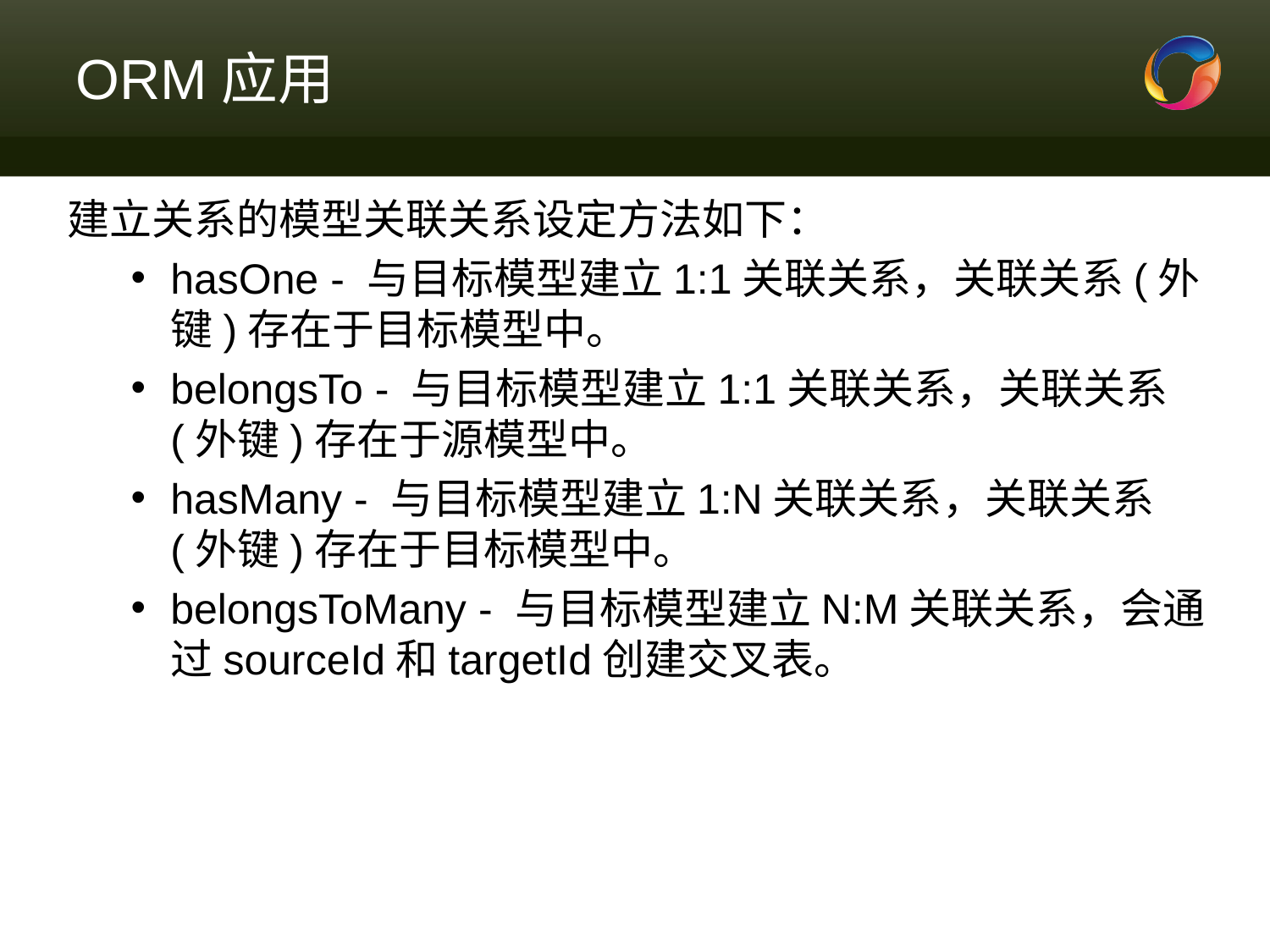

# ORM应用
建立关系的模型关联关系设定方法如下：
hasOne - 与目标模型建立1:1关联关系，关联关系(外键)存在于目标模型中。
belongsTo - 与目标模型建立1:1关联关系，关联关系(外键)存在于源模型中。
hasMany - 与目标模型建立1:N关联关系，关联关系(外键)存在于目标模型中。
belongsToMany - 与目标模型建立N:M关联关系，会通过sourceId和targetId创建交叉表。